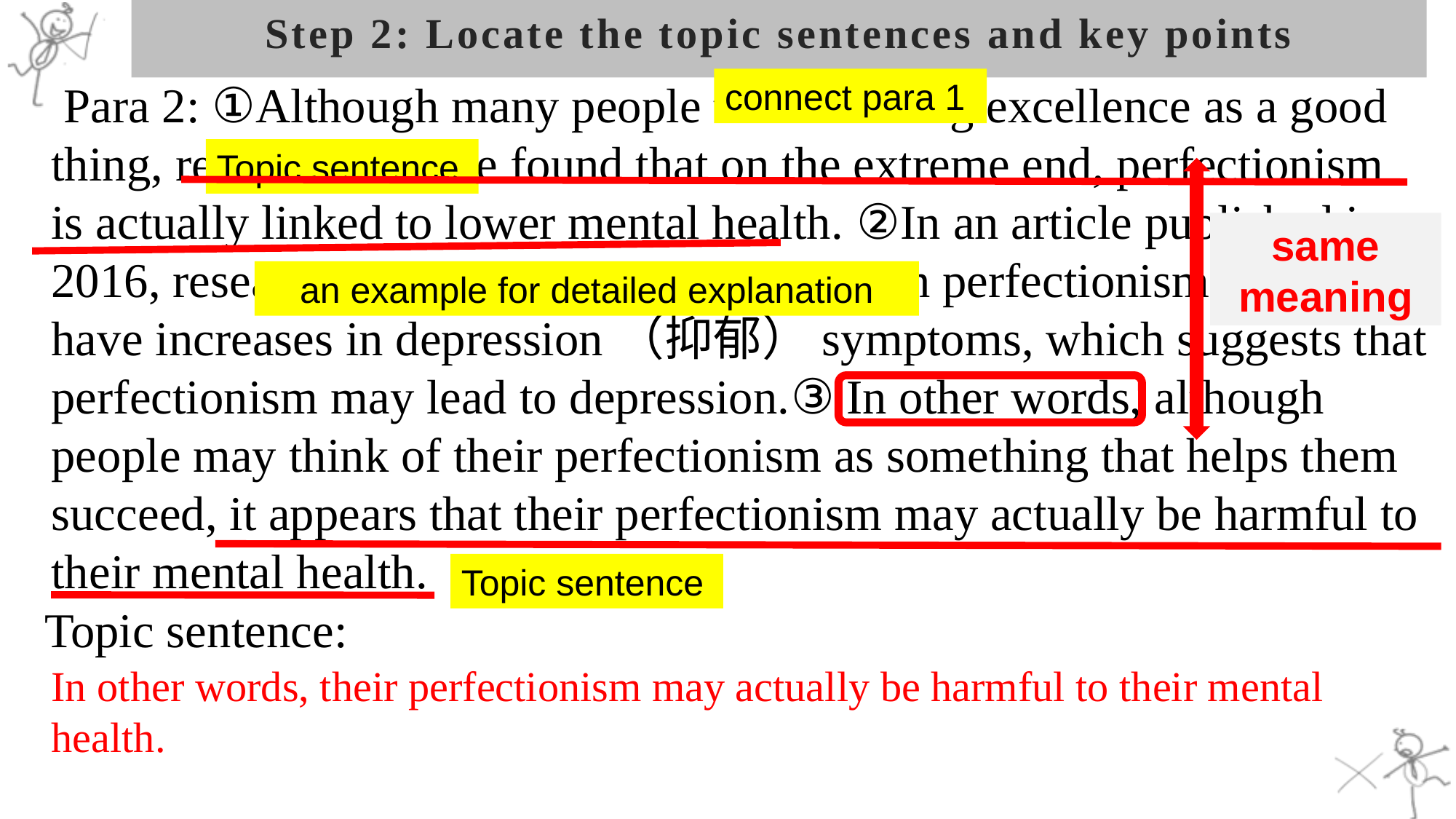

# Step 2: Locate the topic sentences and key points
 Para 2: ①Although many people think seeking excellence as a good thing, researchers have found that on the extreme end, perfectionism is actually linked to lower mental health. ②In an article published in 2016, researchers found that people higher in perfectionism tended to have increases in depression（抑郁）symptoms, which suggests that perfectionism may lead to depression.③ In other words, although people may think of their perfectionism as something that helps them succeed, it appears that their perfectionism may actually be harmful to their mental health.
connect para 1
Topic sentence

same meaning
an example for detailed explanation

Topic sentence
Topic sentence:
In other words, their perfectionism may actually be harmful to their mental health.